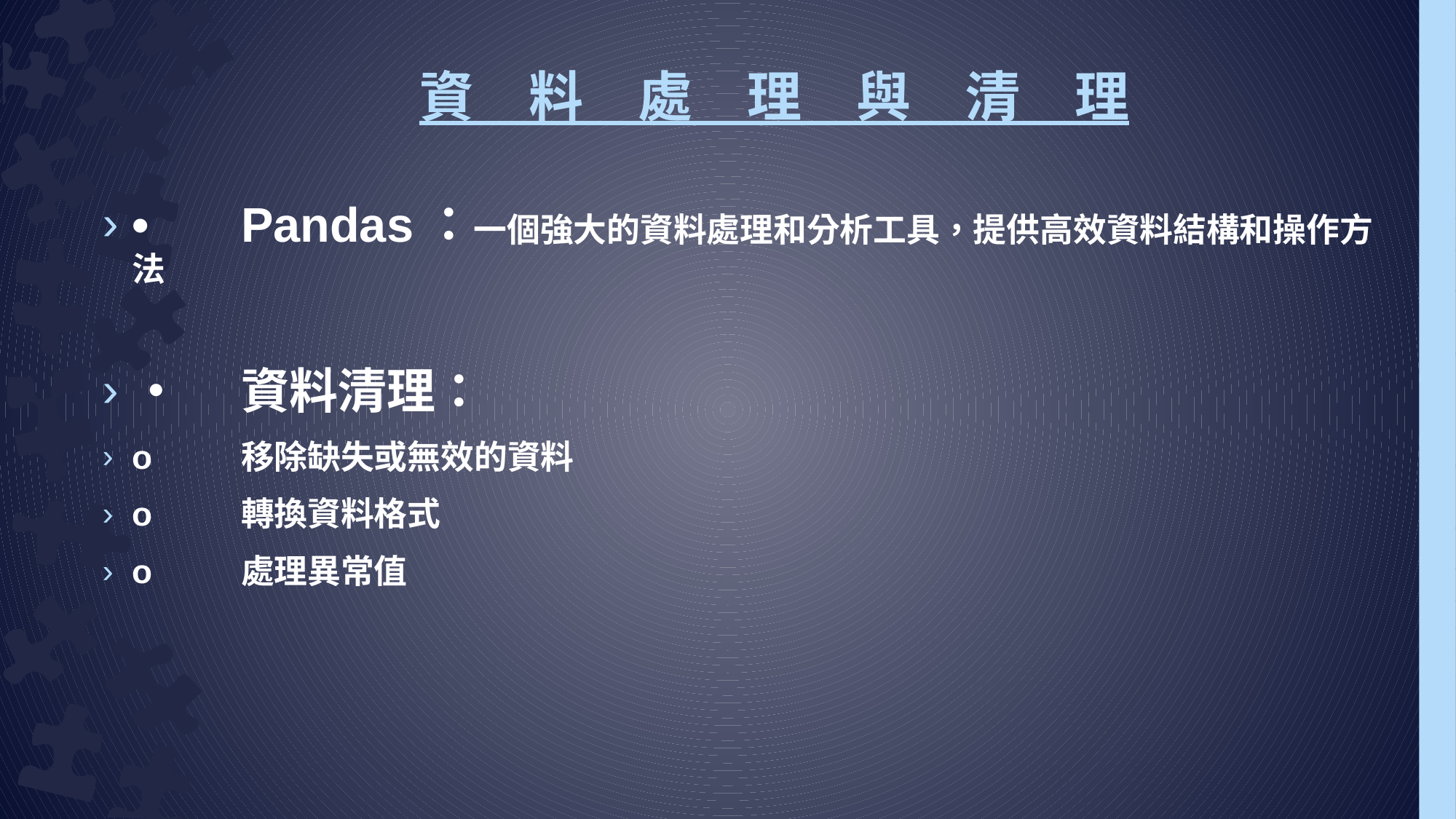

# 資　料　處　理　與　清　理
•	Pandas：一個強大的資料處理和分析工具，提供高效資料結構和操作方法

•	資料清理：
o	移除缺失或無效的資料
o	轉換資料格式
o	處理異常值